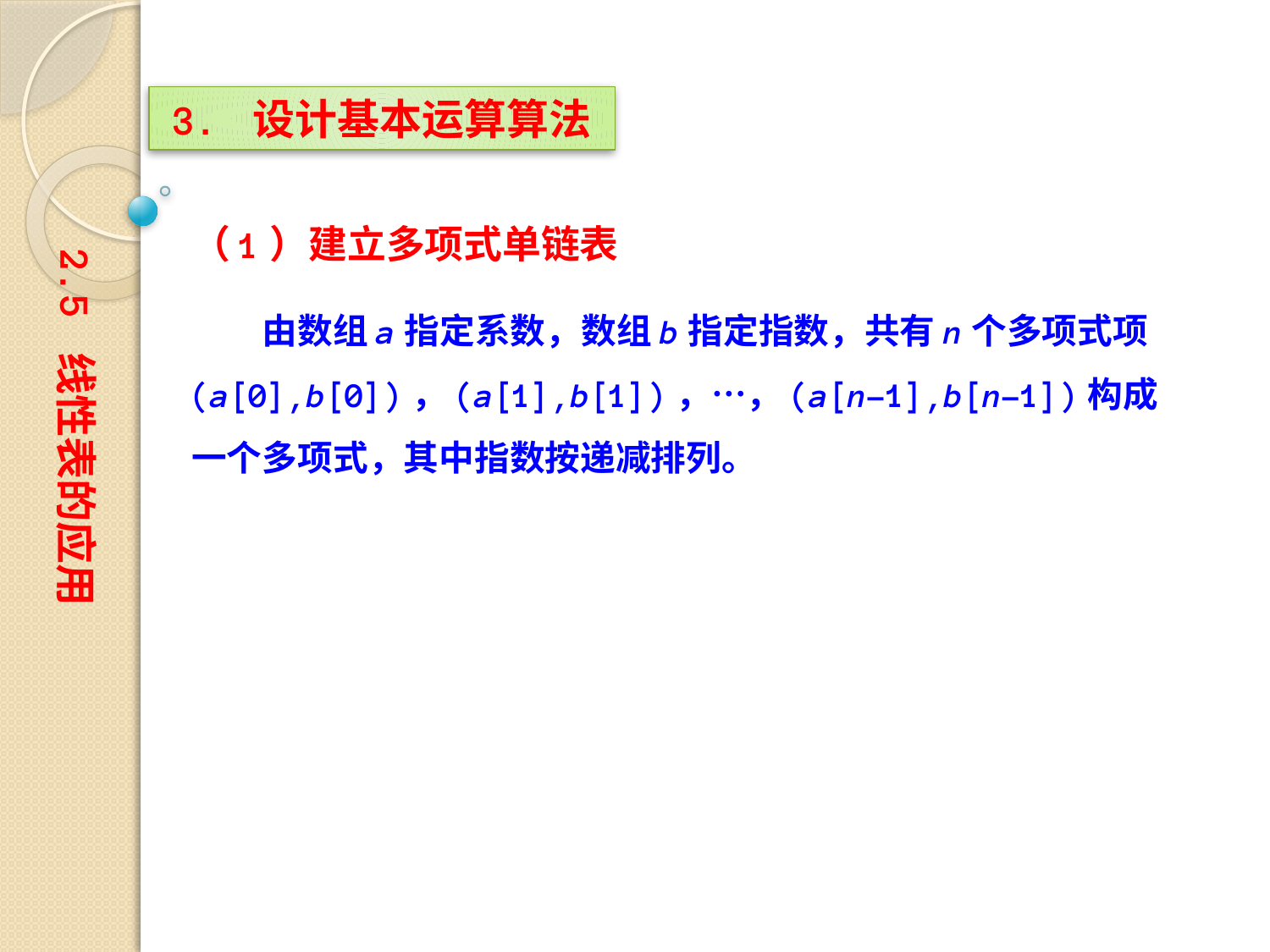

3. 设计基本运算算法
（1）建立多项式单链表
　　由数组a指定系数，数组b指定指数，共有n个多项式项(a[0],b[0])，(a[1],b[1])，…，(a[n-1],b[n-1])构成一个多项式，其中指数按递减排列。
2.5 线性表的应用